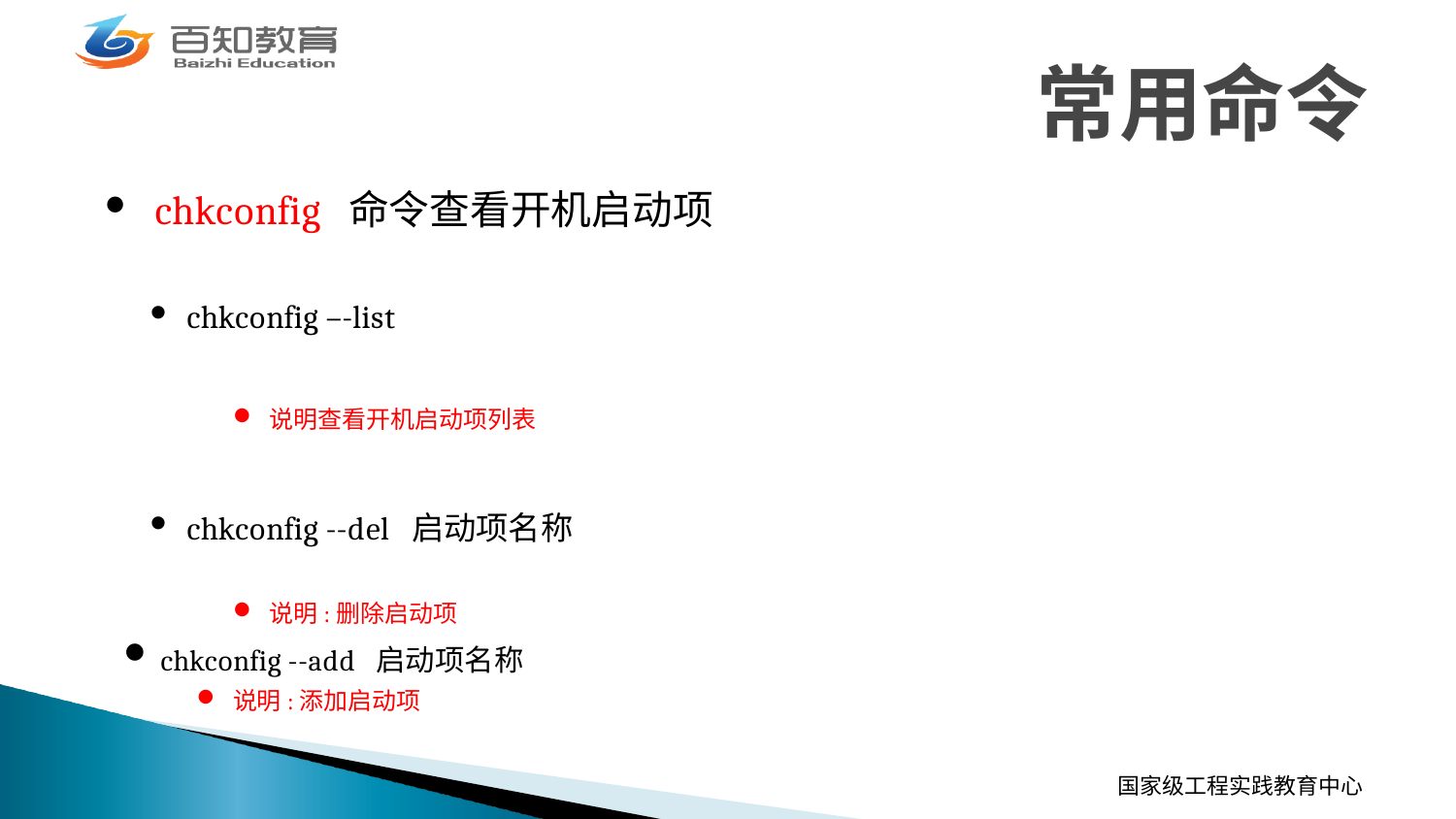

# 常用命令
 chkconfig  命令查看开机启动项

chkconfig –-list

说明查看开机启动项列表

chkconfig --del  启动项名称

说明:删除启动项
chkconfig --add  启动项名称
说明:添加启动项

国家级工程实践教育中心